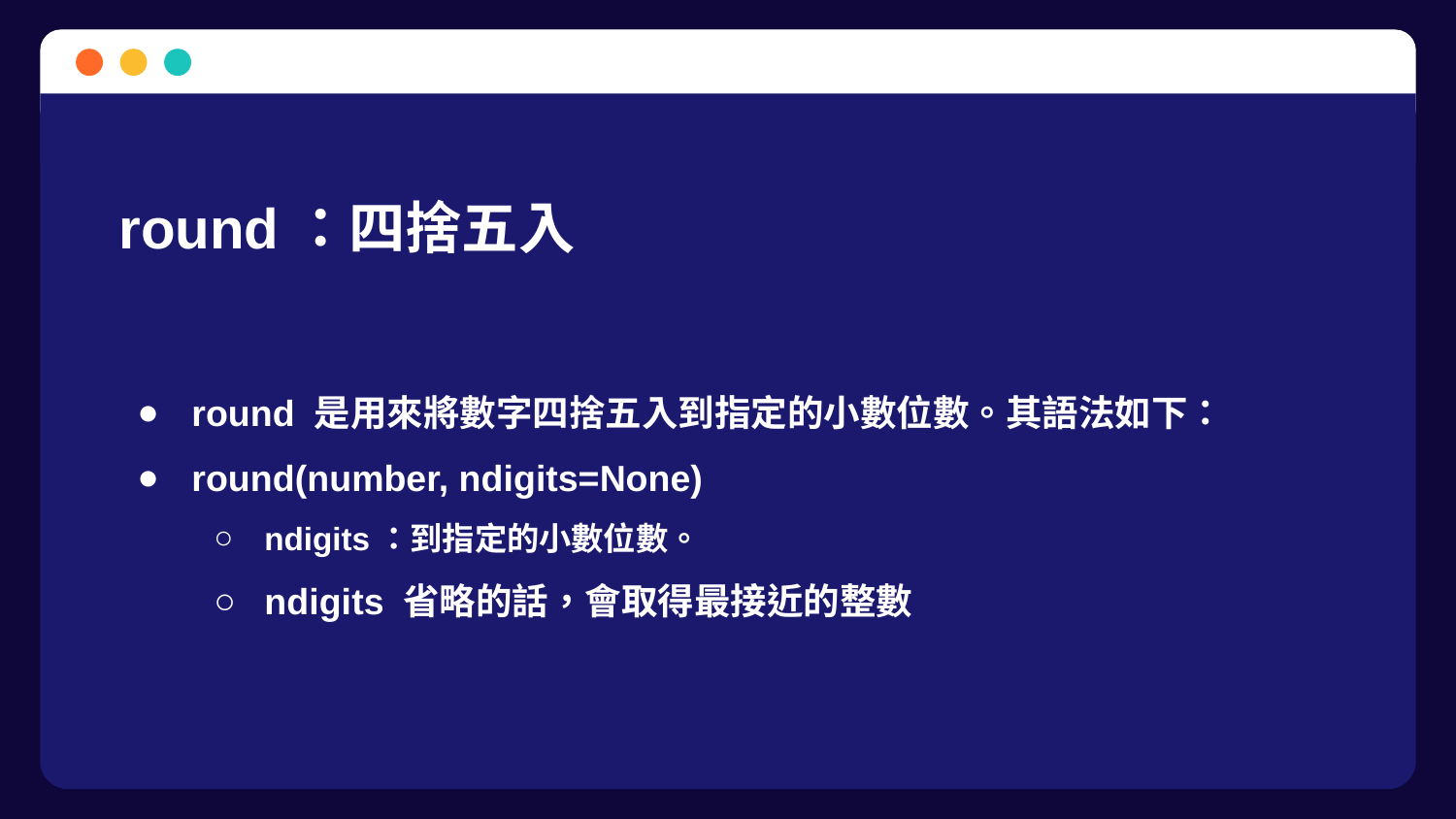

# round：四捨五入
round 是用來將數字四捨五入到指定的小數位數。其語法如下：
round(number, ndigits=None)
ndigits：到指定的小數位數。
ndigits 省略的話，會取得最接近的整數